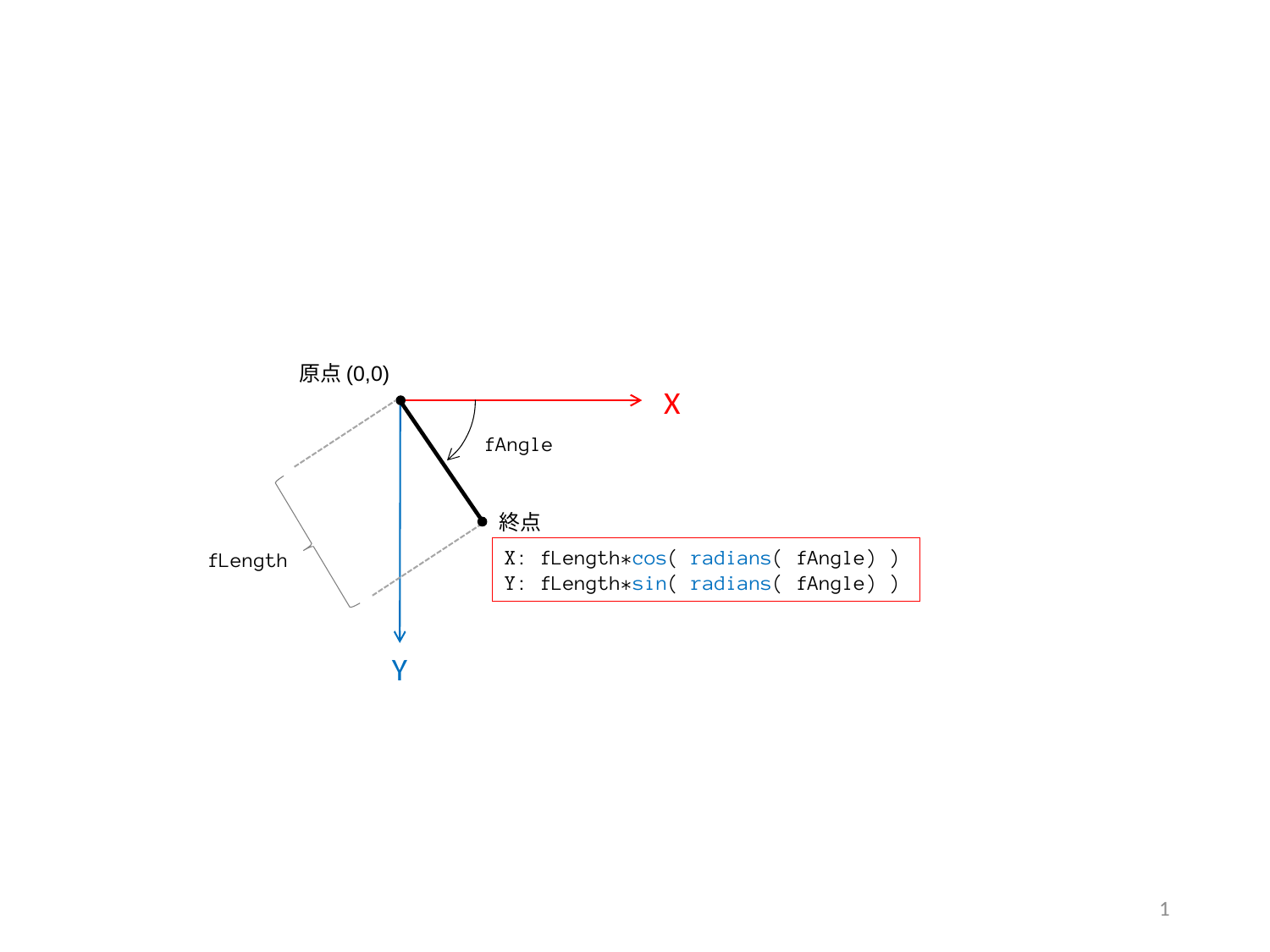

#

原点(0,0)
X

fAngle

終点

X: fLength*cos( radians( fAngle) )
Y: fLength*sin( radians( fAngle) )
fLength
Y

1